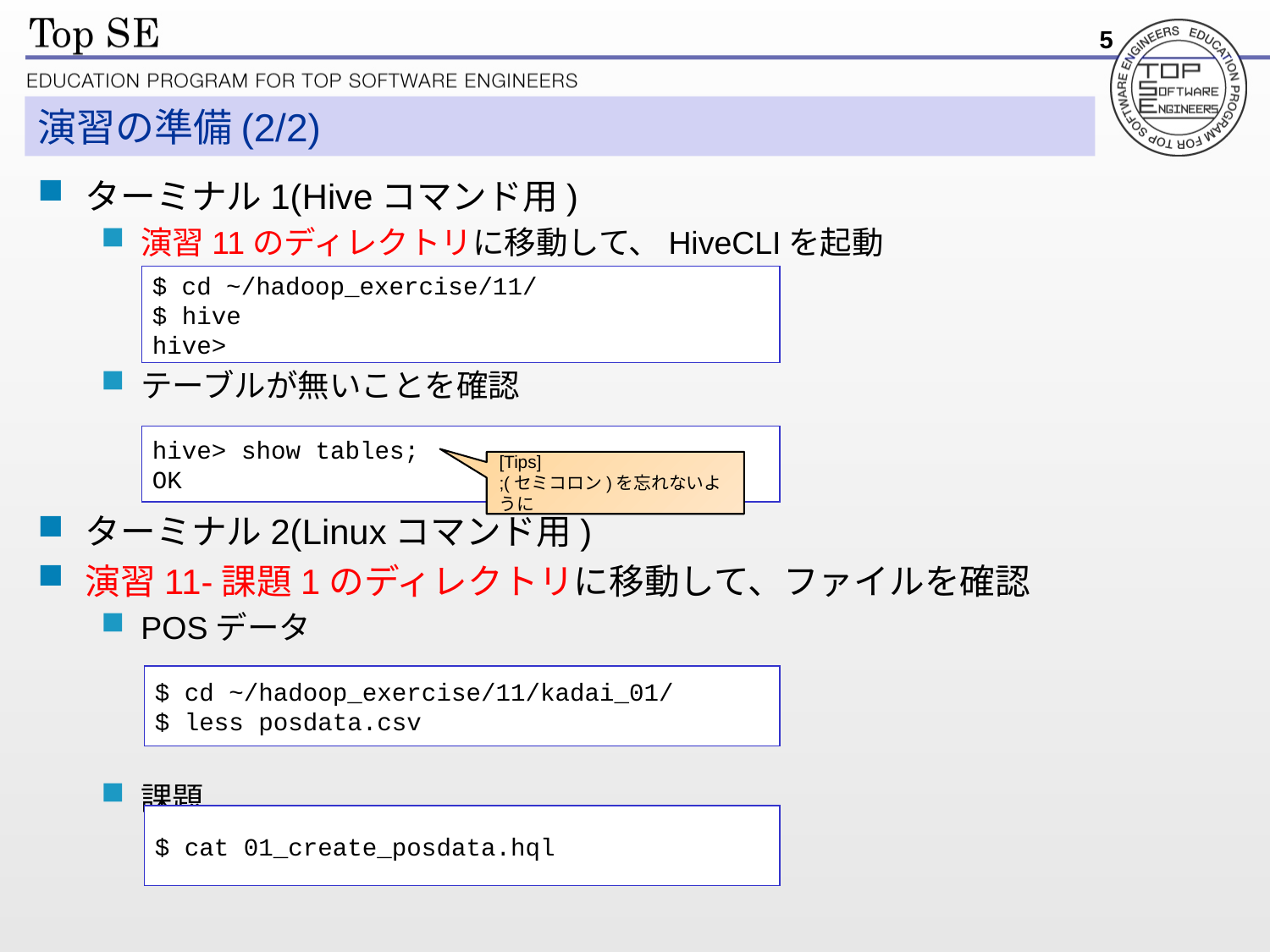

5
# 演習の準備(2/2)
ターミナル1(Hiveコマンド用)
演習11のディレクトリに移動して、HiveCLIを起動

テーブルが無いことを確認

ターミナル2(Linuxコマンド用)
演習11-課題1のディレクトリに移動して、ファイルを確認
POSデータ

課題

$ cd ~/hadoop_exercise/11/
$ hive
hive>
hive> show tables;
OK
[Tips]
;(セミコロン)を忘れないように
$ cd ~/hadoop_exercise/11/kadai_01/
$ less posdata.csv
$ cat 01_create_posdata.hql